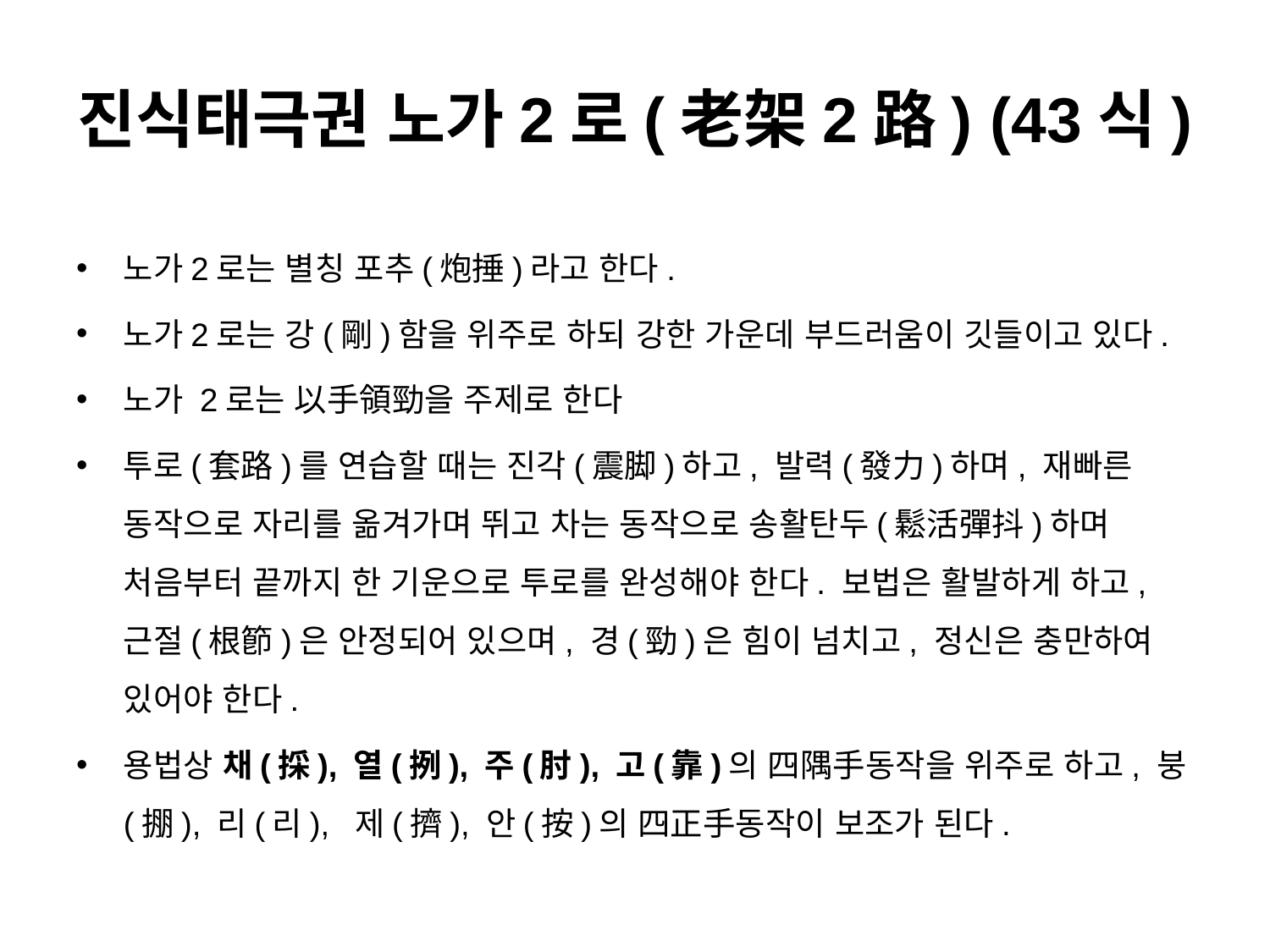

# 진식태극권 노가2로(老架2路) (43식)
노가2로는 별칭 포추(炮捶)라고 한다.
노가2로는 강(剛)함을 위주로 하되 강한 가운데 부드러움이 깃들이고 있다.
노가 2로는 以手領勁을 주제로 한다
투로(套路)를 연습할 때는 진각(震脚)하고, 발력(發力)하며, 재빠른 동작으로 자리를 옮겨가며 뛰고 차는 동작으로 송활탄두(鬆活彈抖)하며 처음부터 끝까지 한 기운으로 투로를 완성해야 한다. 보법은 활발하게 하고, 근절(根節)은 안정되어 있으며, 경(勁)은 힘이 넘치고, 정신은 충만하여 있어야 한다.
용법상 채(採), 열(挒), 주(肘), 고(靠)의 四隅手동작을 위주로 하고, 붕(掤), 리(리),  제(擠), 안(按)의 四正手동작이 보조가 된다.